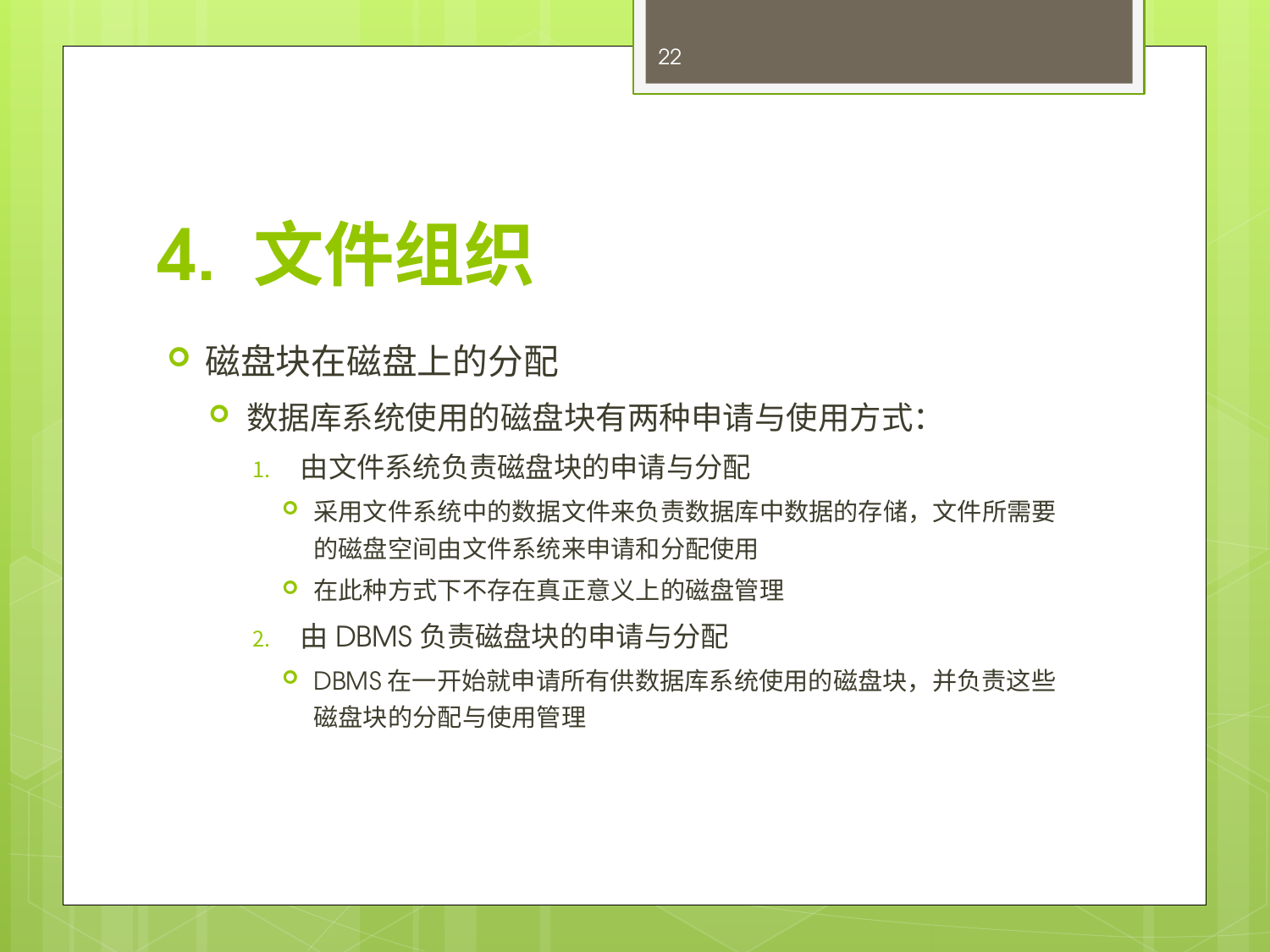

22
# 4. 文件组织
磁盘块在磁盘上的分配
数据库系统使用的磁盘块有两种申请与使用方式：
由文件系统负责磁盘块的申请与分配
采用文件系统中的数据文件来负责数据库中数据的存储，文件所需要的磁盘空间由文件系统来申请和分配使用
在此种方式下不存在真正意义上的磁盘管理
由DBMS负责磁盘块的申请与分配
DBMS在一开始就申请所有供数据库系统使用的磁盘块，并负责这些磁盘块的分配与使用管理